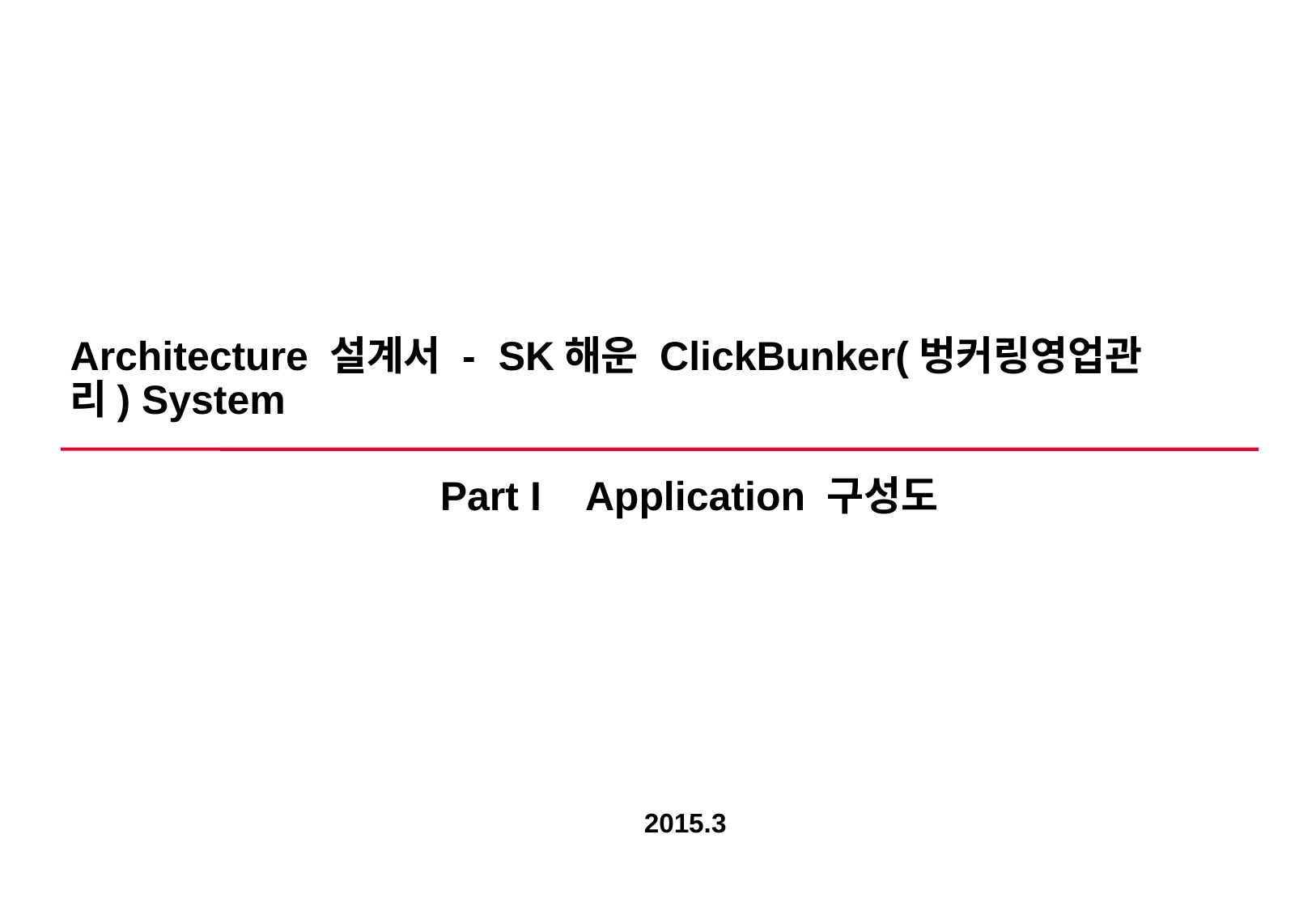

# Architecture 설계서 -  SK해운 ClickBunker(벙커링영업관리) System
Part I    Application 구성도
2015.3